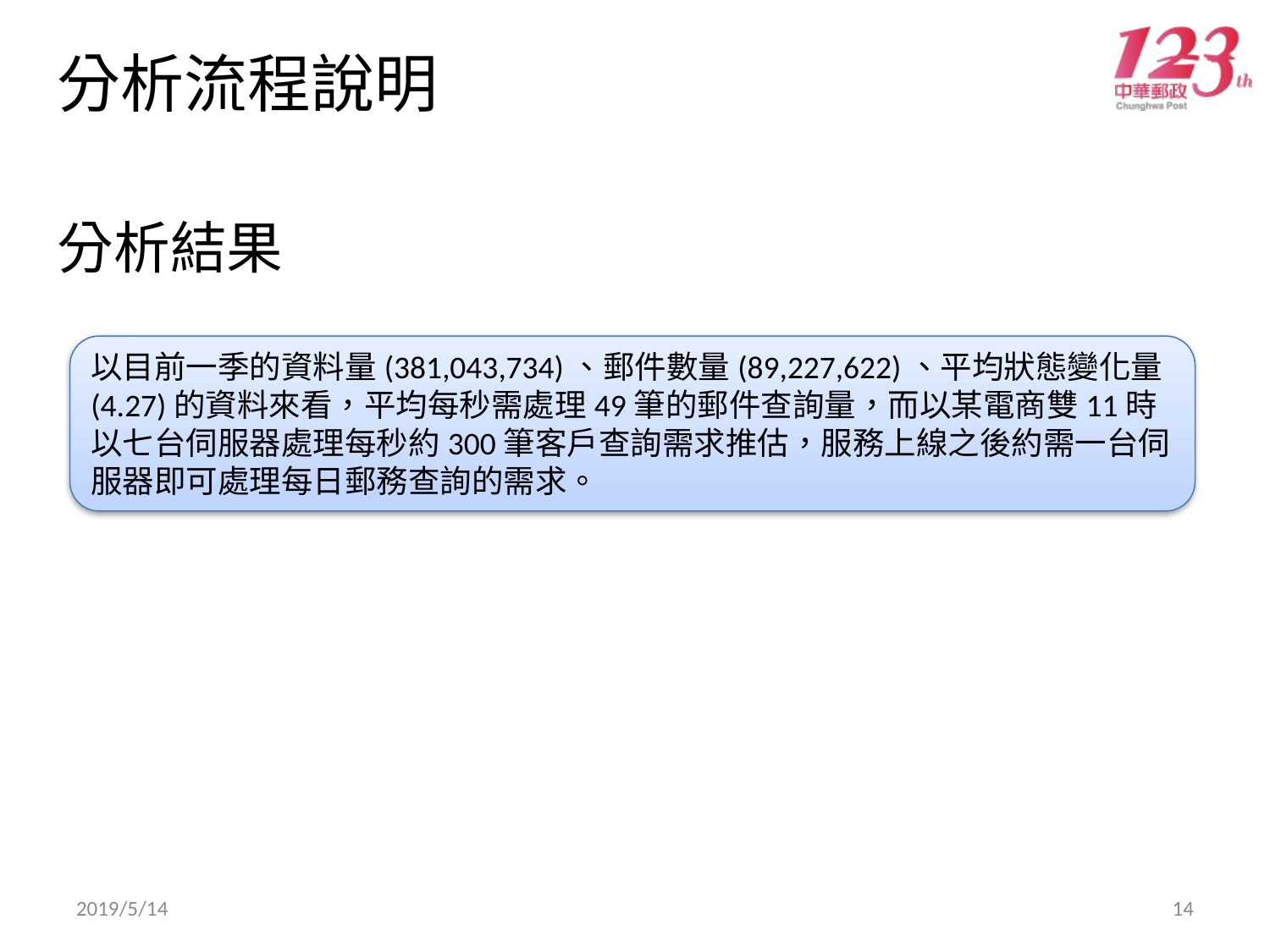

分析流程說明
分析結果
以目前一季的資料量(381,043,734)、郵件數量(89,227,622)、平均狀態變化量(4.27)的資料來看，平均每秒需處理49筆的郵件查詢量，而以某電商雙11時以七台伺服器處理每秒約300筆客戶查詢需求推估，服務上線之後約需一台伺服器即可處理每日郵務查詢的需求。
2019/5/14
14